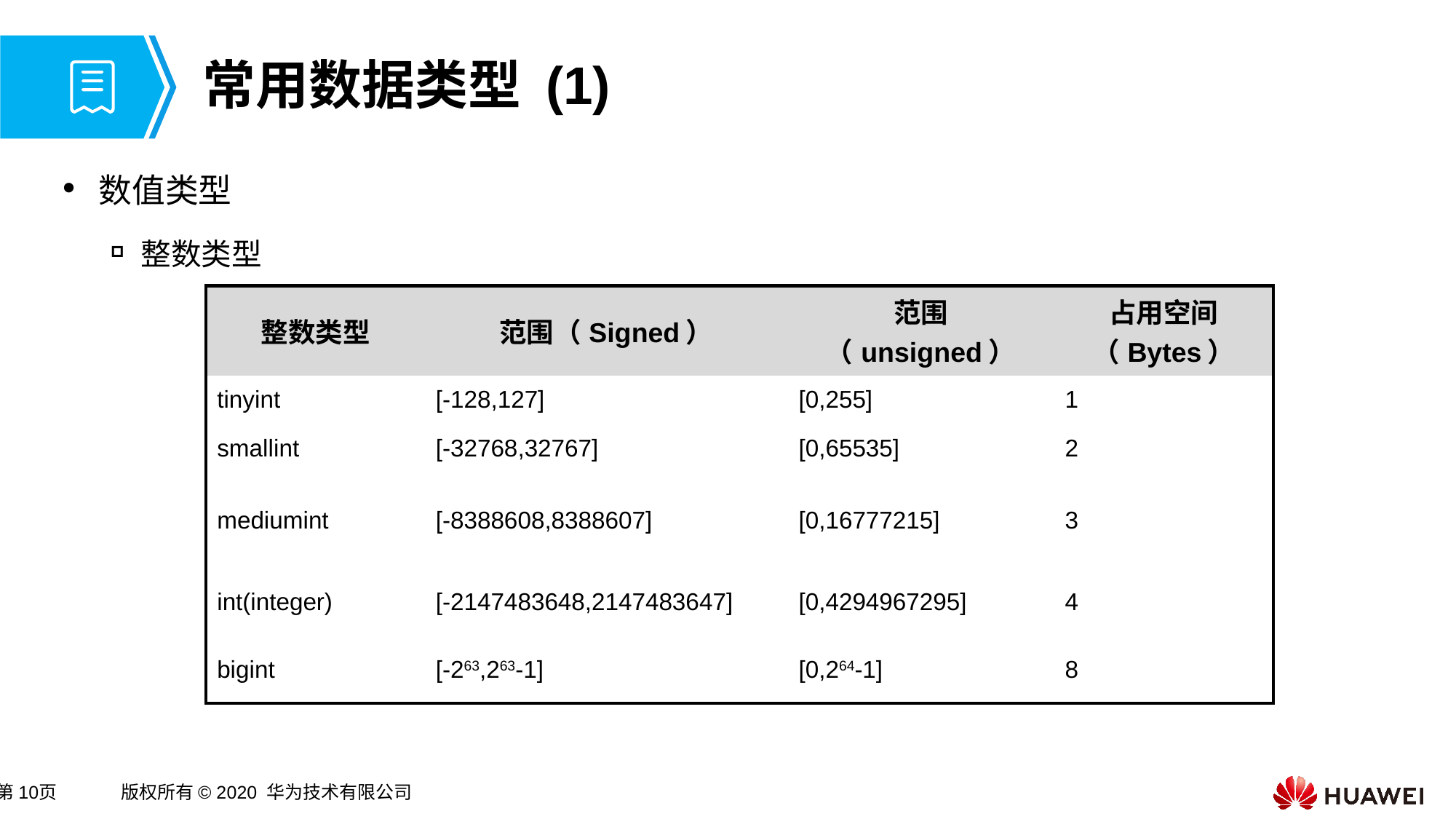

# 常用数据类型 (1)
数值类型
整数类型

| 整数类型 | 范围（Signed） | 范围（unsigned） | 占用空间（Bytes） |
| --- | --- | --- | --- |
| tinyint | [-128,127] | [0,255] | 1 |
| smallint | [-32768,32767] | [0,65535] | 2 |
| mediumint | [-8388608,8388607] | [0,16777215] | 3 |
| int(integer) | [-2147483648,2147483647] | [0,4294967295] | 4 |
| bigint | [-263,263-1] | [0,264-1] | 8 |